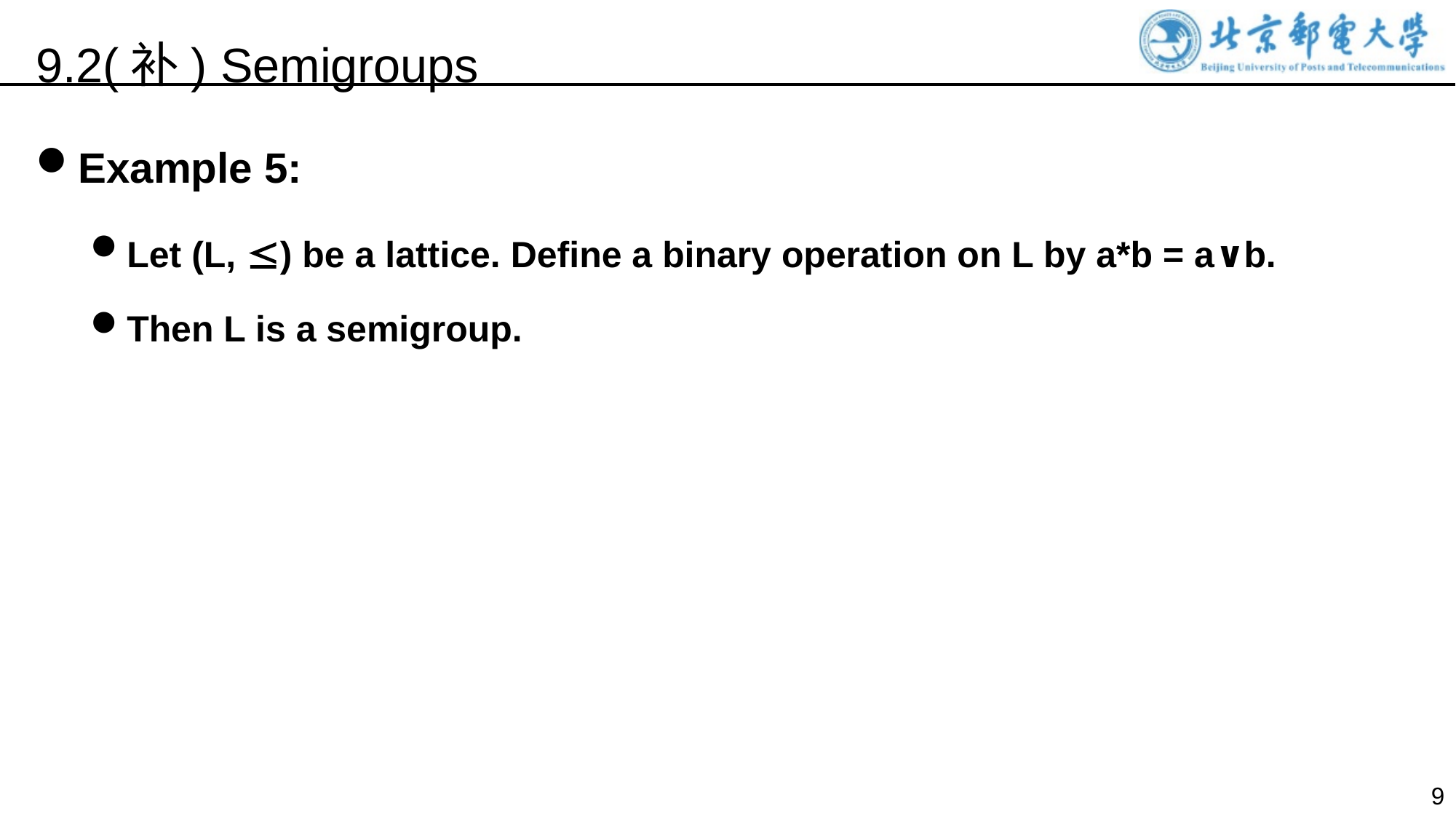

9.2(补) Semigroups
Example 5:
Let (L, ≤) be a lattice. Define a binary operation on L by a*b = a∨b.
Then L is a semigroup.